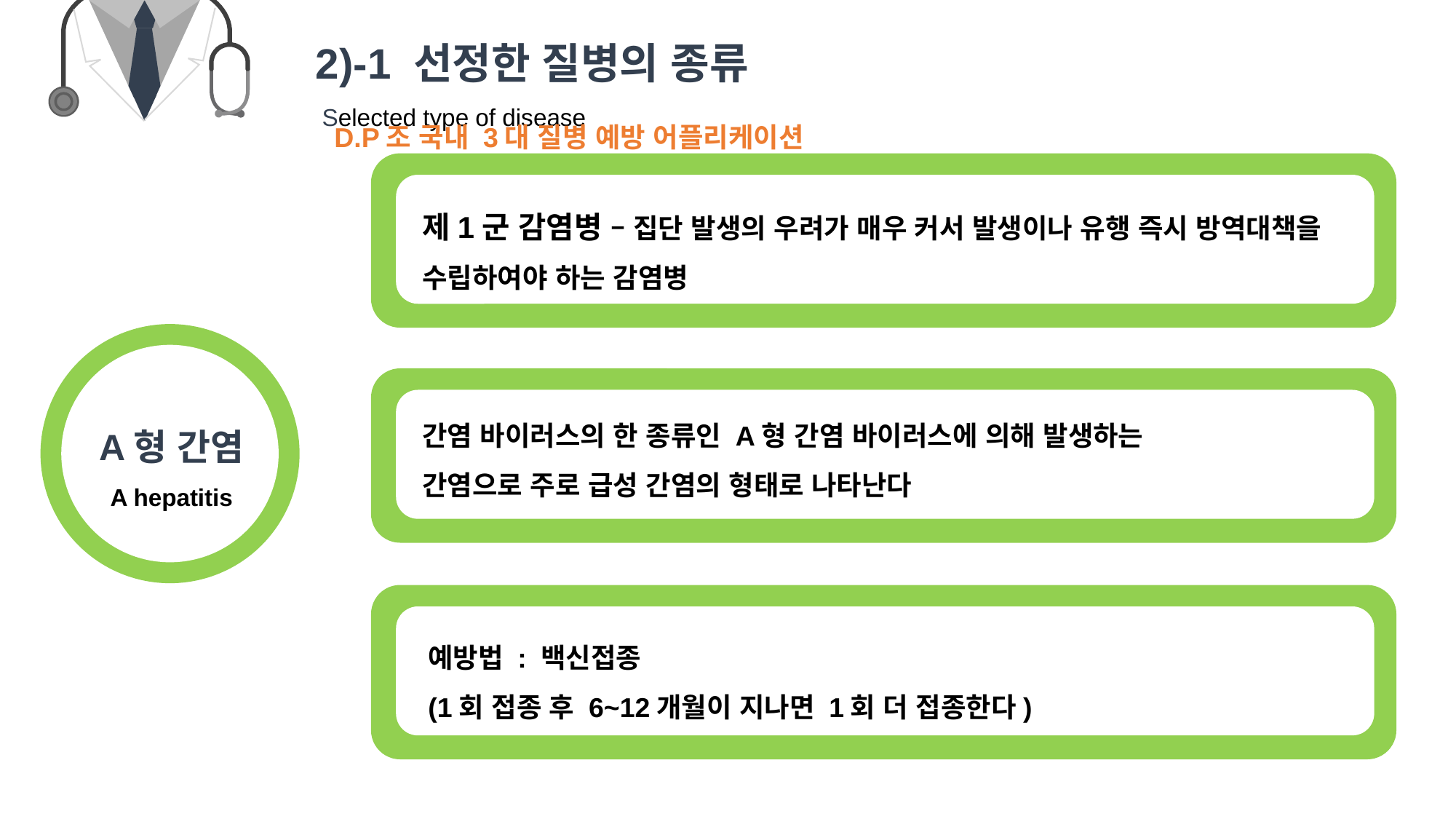

50%
CONTENTS A
2)-1 선정한 질병의 종류
 Selected type of disease
D.P조 국내 3대 질병 예방 어플리케이션

제1군 감염병 – 집단 발생의 우려가 매우 커서 발생이나 유행 즉시 방역대책을 수립하여야 하는 감염병

A형 간염
A hepatitis
간염 바이러스의 한 종류인 A형 간염 바이러스에 의해 발생하는
간염으로 주로 급성 간염의 형태로 나타난다

예방법 : 백신접종
(1회 접종 후 6~12개월이 지나면 1회 더 접종한다)